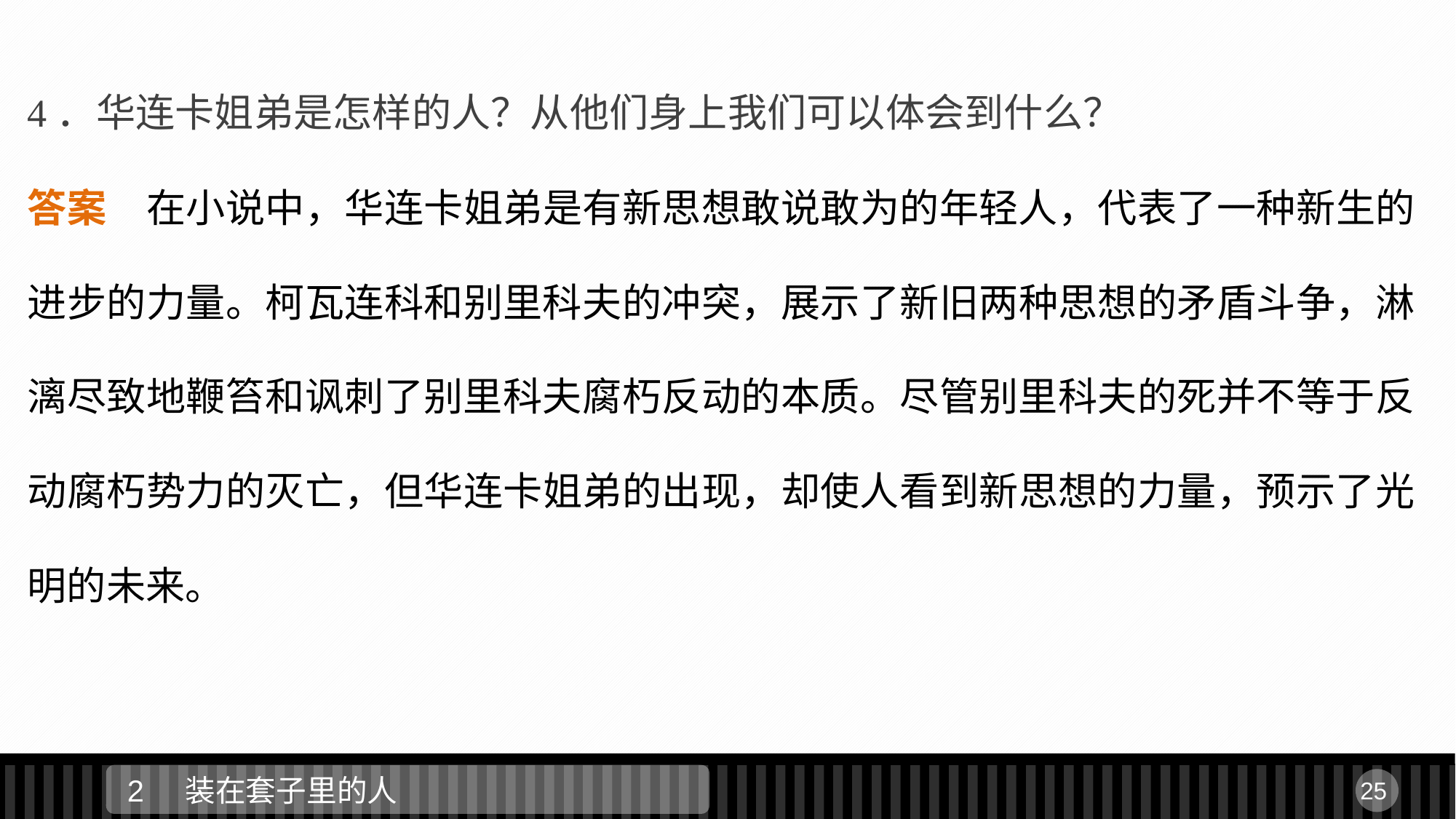

4．华连卡姐弟是怎样的人？从他们身上我们可以体会到什么？
答案　在小说中，华连卡姐弟是有新思想敢说敢为的年轻人，代表了一种新生的进步的力量。柯瓦连科和别里科夫的冲突，展示了新旧两种思想的矛盾斗争，淋漓尽致地鞭笞和讽刺了别里科夫腐朽反动的本质。尽管别里科夫的死并不等于反动腐朽势力的灭亡，但华连卡姐弟的出现，却使人看到新思想的力量，预示了光明的未来。